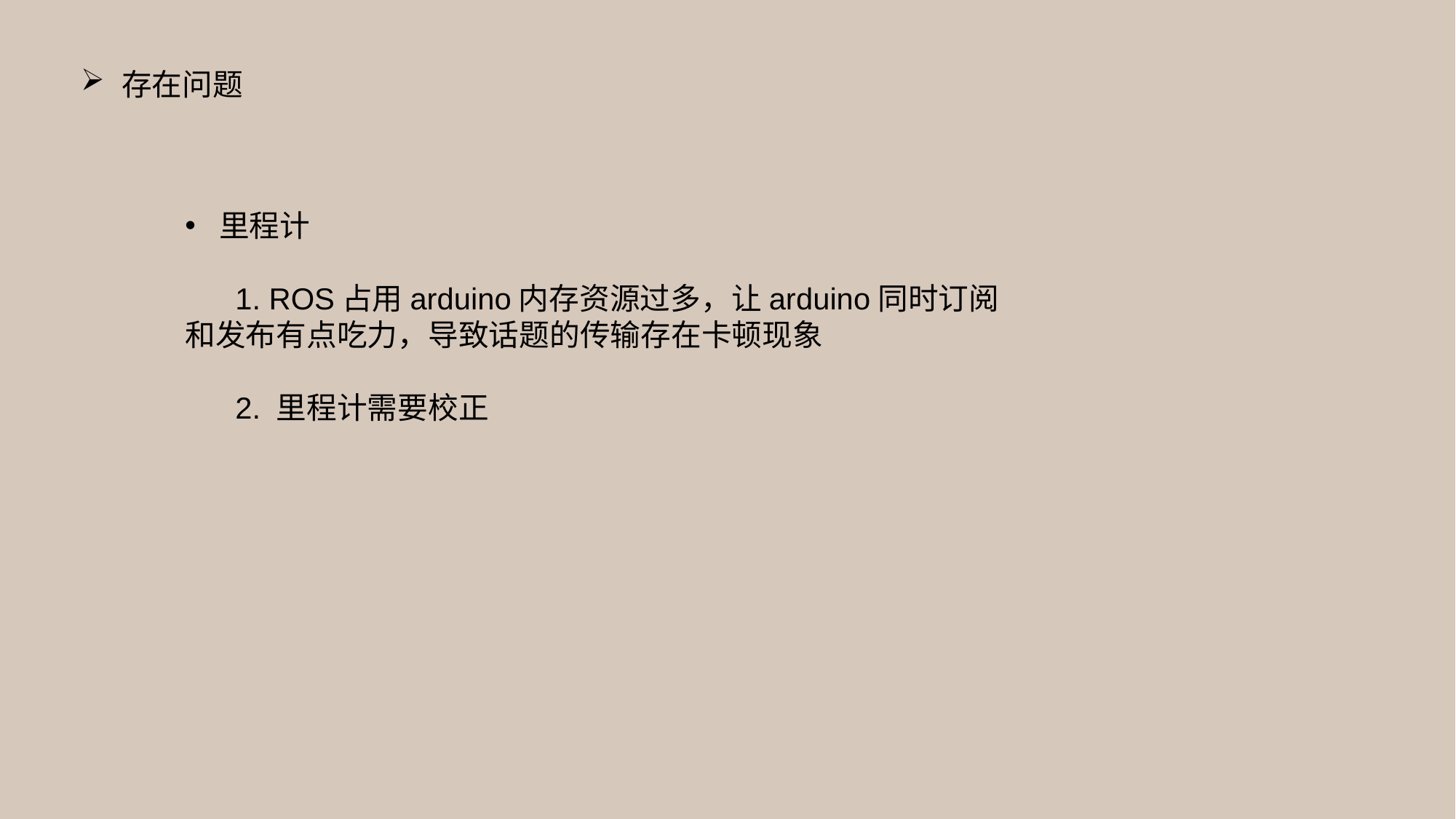

存在问题
里程计

      1. ROS占用arduino内存资源过多，让arduino同时订阅和发布有点吃力，导致话题的传输存在卡顿现象

      2. 里程计需要校正